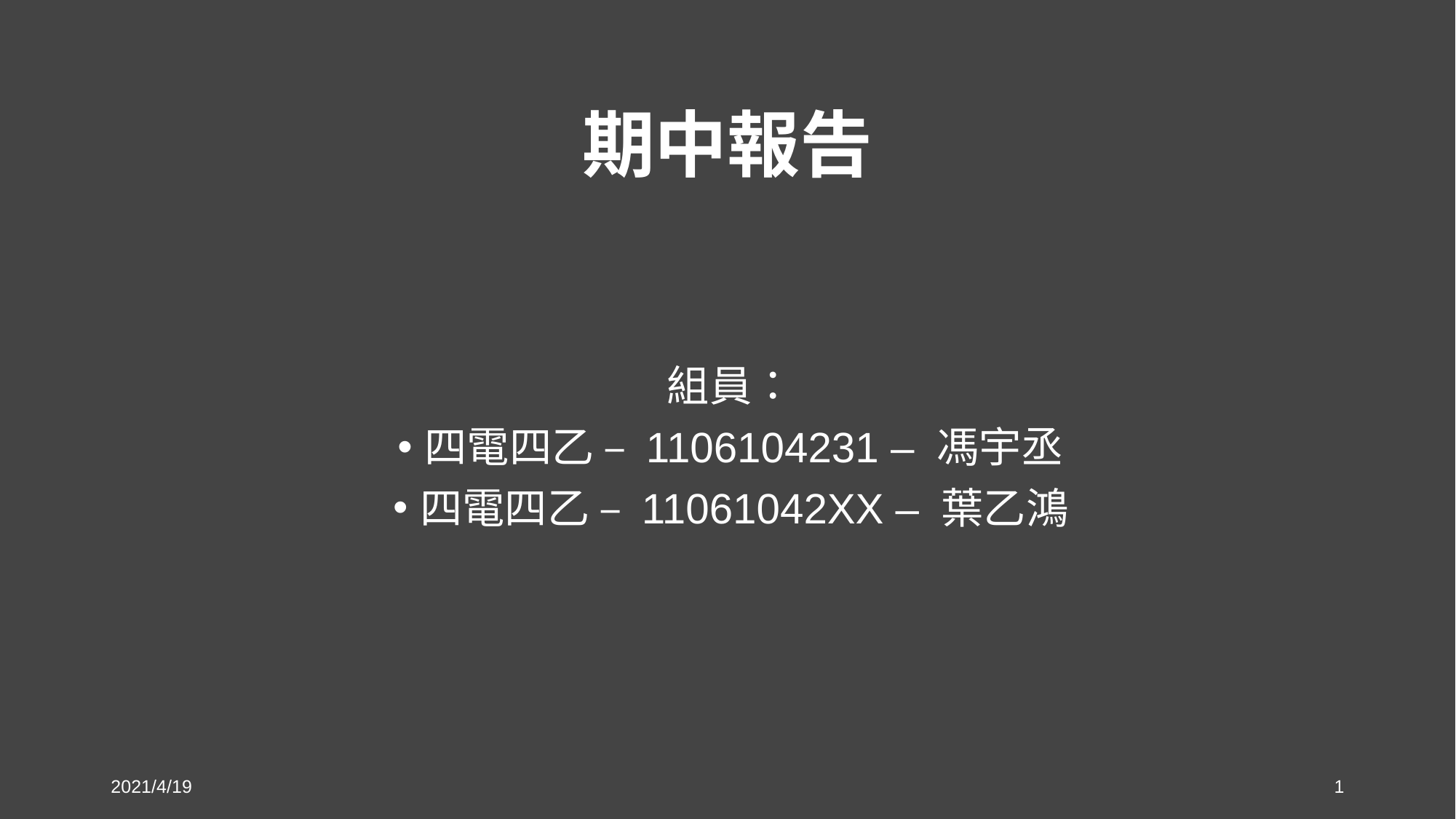

# 期中報告
組員：
四電四乙 – 1106104231 – 馮宇丞
四電四乙 – 11061042XX – 葉乙鴻

2021/4/19
1